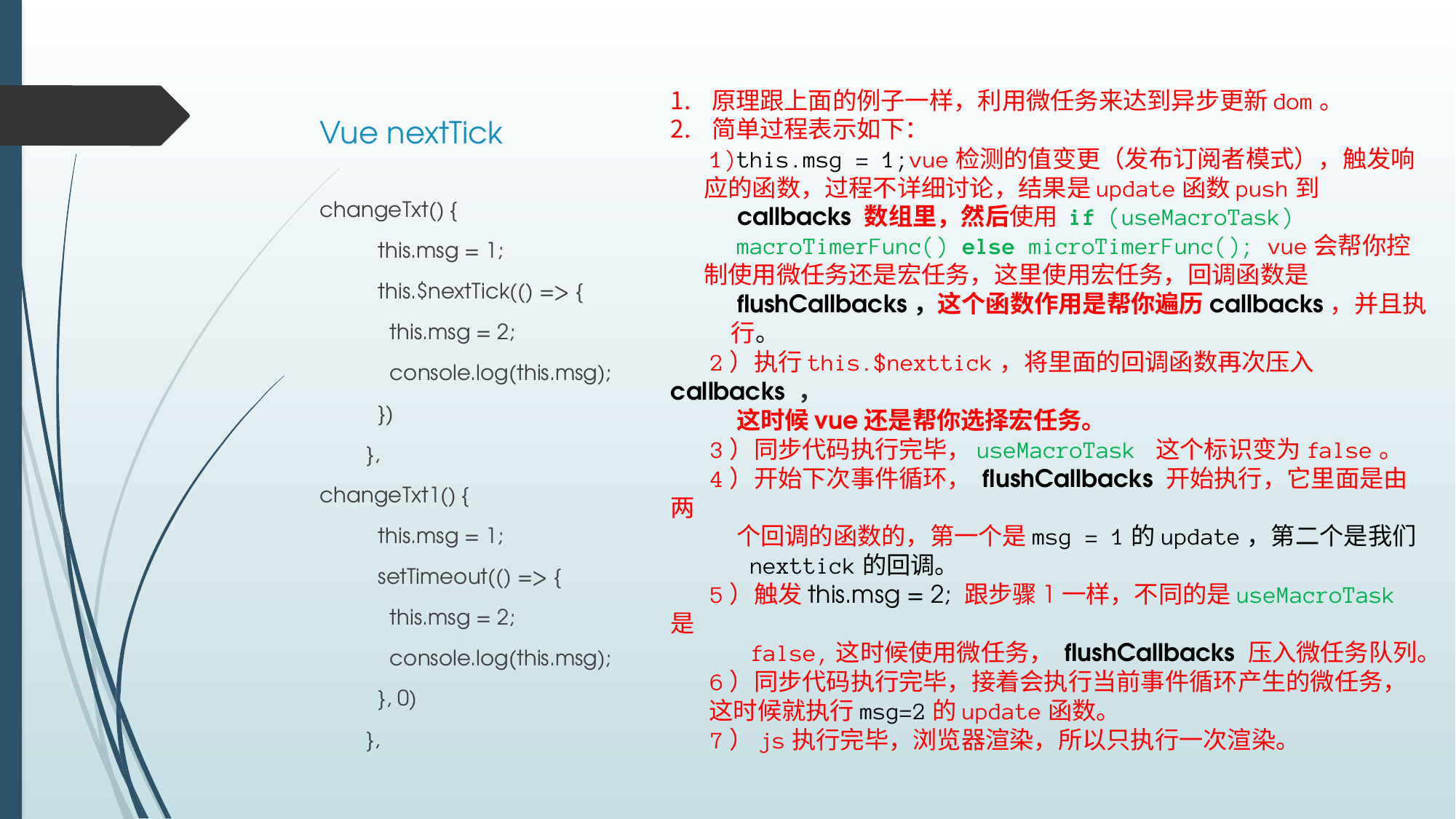

# Vue nextTick
原理跟上面的例子一样，利用微任务来达到异步更新dom。
简单过程表示如下：
   1)this.msg = 1;vue检测的值变更（发布订阅者模式），触发响
     应的函数，过程不详细讨论，结果是update函数push到
     callbacks 数组里，然后使用 if (useMacroTask)
     macroTimerFunc() else microTimerFunc(); vue会帮你控
     制使用微任务还是宏任务，这里使用宏任务，回调函数是
     flushCallbacks，这个函数作用是帮你遍历callbacks，并且执
          行。
   2）执行this.$nexttick，将里面的回调函数再次压入callbacks ，
           这时候vue还是帮你选择宏任务。
   3）同步代码执行完毕，useMacroTask 这个标识变为false。
   4）开始下次事件循环， flushCallbacks 开始执行，它里面是由两
           个回调的函数的，第一个是msg = 1的update，第二个是我们
      nexttick的回调。
   5）触发this.msg = 2; 跟步骤1一样，不同的是useMacroTask 是
      false,这时候使用微任务， flushCallbacks 压入微任务队列。
   6）同步代码执行完毕，接着会执行当前事件循环产生的微任务，
      这时候就执行msg=2的update函数。
   7）js执行完毕，浏览器渲染，所以只执行一次渲染。

changeTxt() {
          this.msg = 1;
          this.$nextTick(() => {
            this.msg = 2;
            console.log(this.msg);
          })
        },
changeTxt1() {
          this.msg = 1;
          setTimeout(() => {
            this.msg = 2;
            console.log(this.msg);
          }, 0)
        },